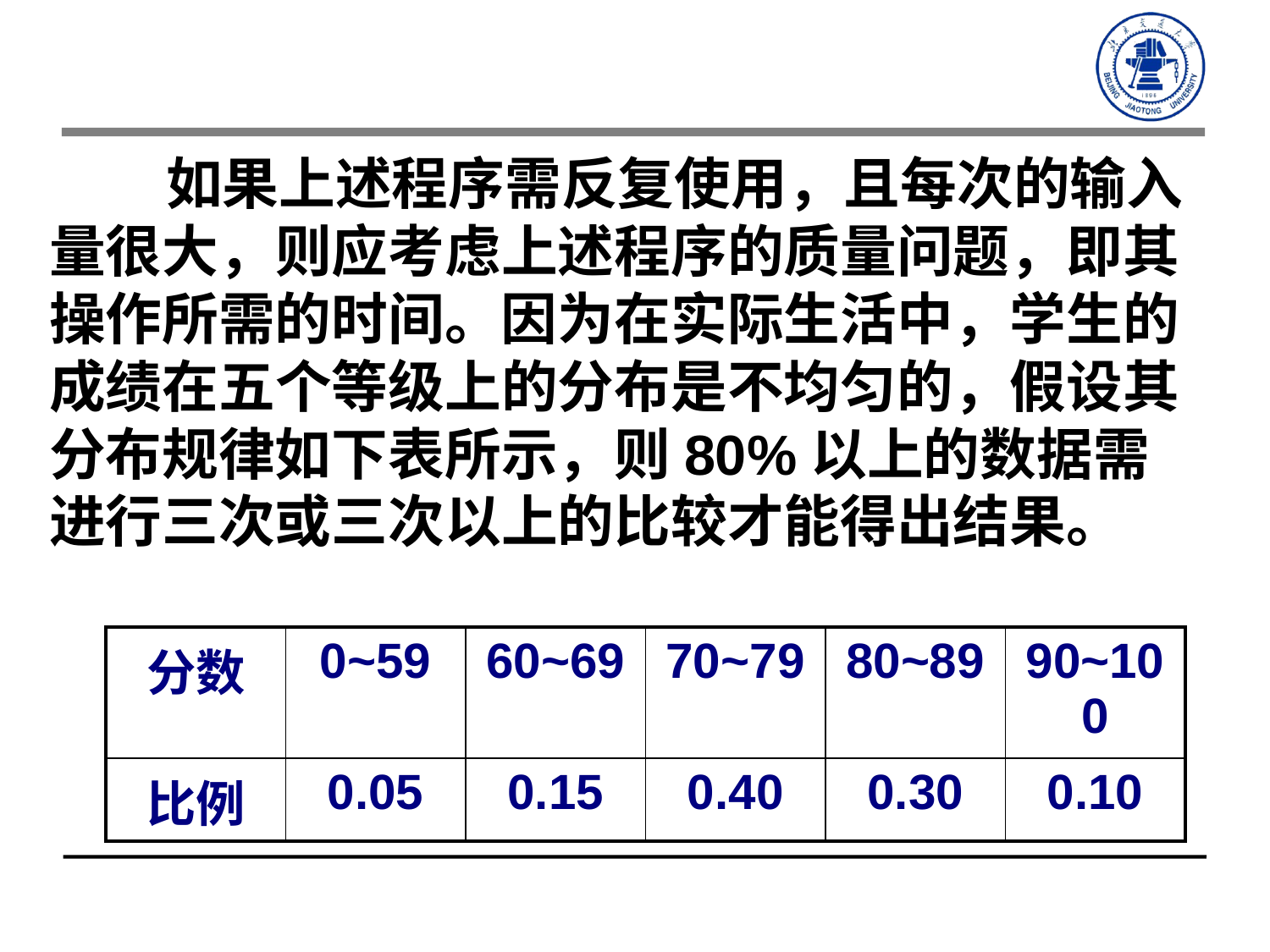

如果上述程序需反复使用，且每次的输入量很大，则应考虑上述程序的质量问题，即其操作所需的时间。因为在实际生活中，学生的成绩在五个等级上的分布是不均匀的，假设其分布规律如下表所示，则80%以上的数据需进行三次或三次以上的比较才能得出结果。
| 分数 | 0~59 | 60~69 | 70~79 | 80~89 | 90~100 |
| --- | --- | --- | --- | --- | --- |
| 比例 | 0.05 | 0.15 | 0.40 | 0.30 | 0.10 |